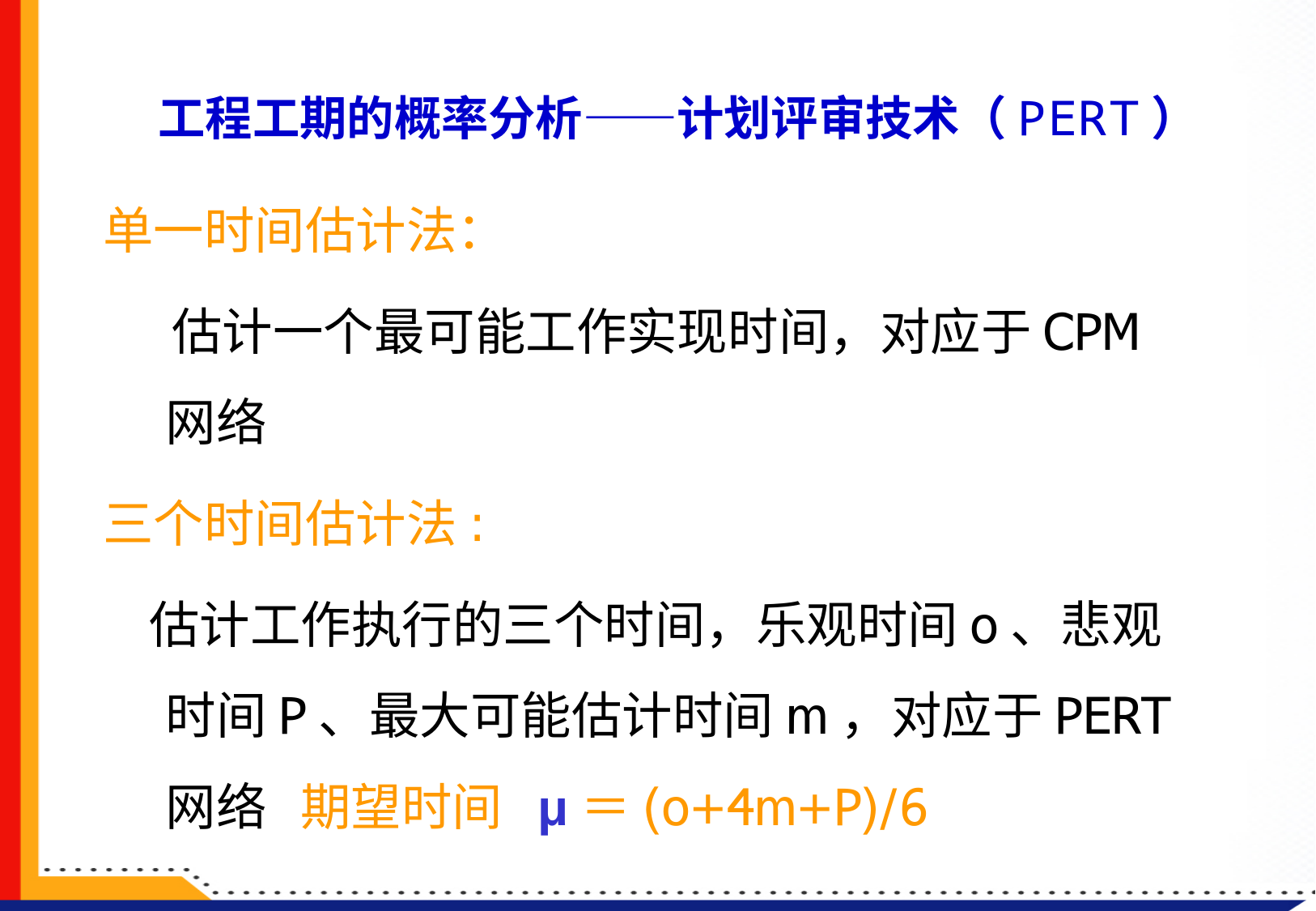

工程工期的概率分析——计划评审技术（PERT）
单一时间估计法：
     估计一个最可能工作实现时间，对应于CPM网络
三个时间估计法:
   估计工作执行的三个时间，乐观时间o、悲观时间P、最大可能估计时间m，对应于PERT网络   期望时间  μ＝(o+4m+P)/6